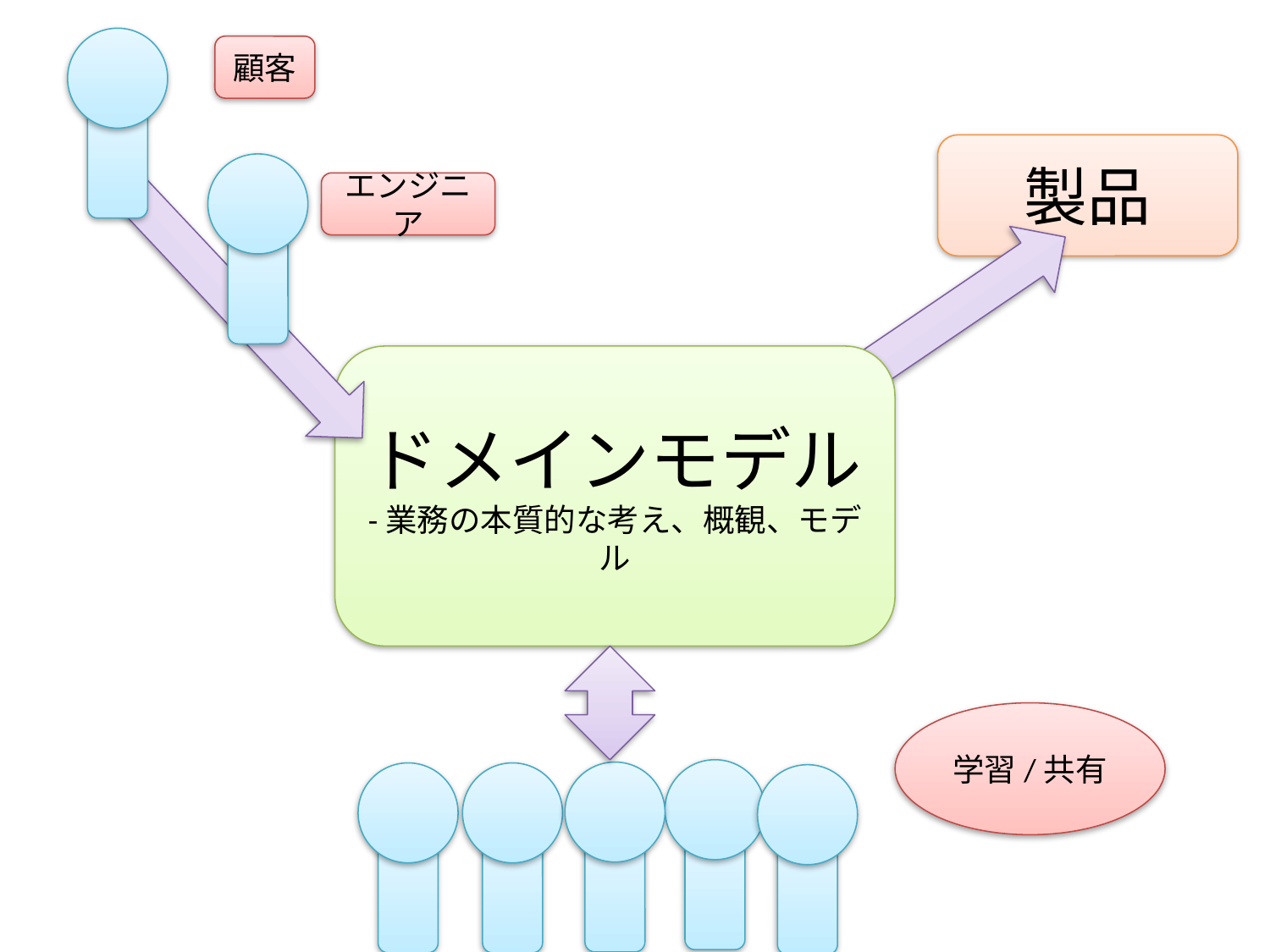

顧客
製品

エンジニア

ドメインモデル
-業務の本質的な考え、概観、モデル

学習/共有